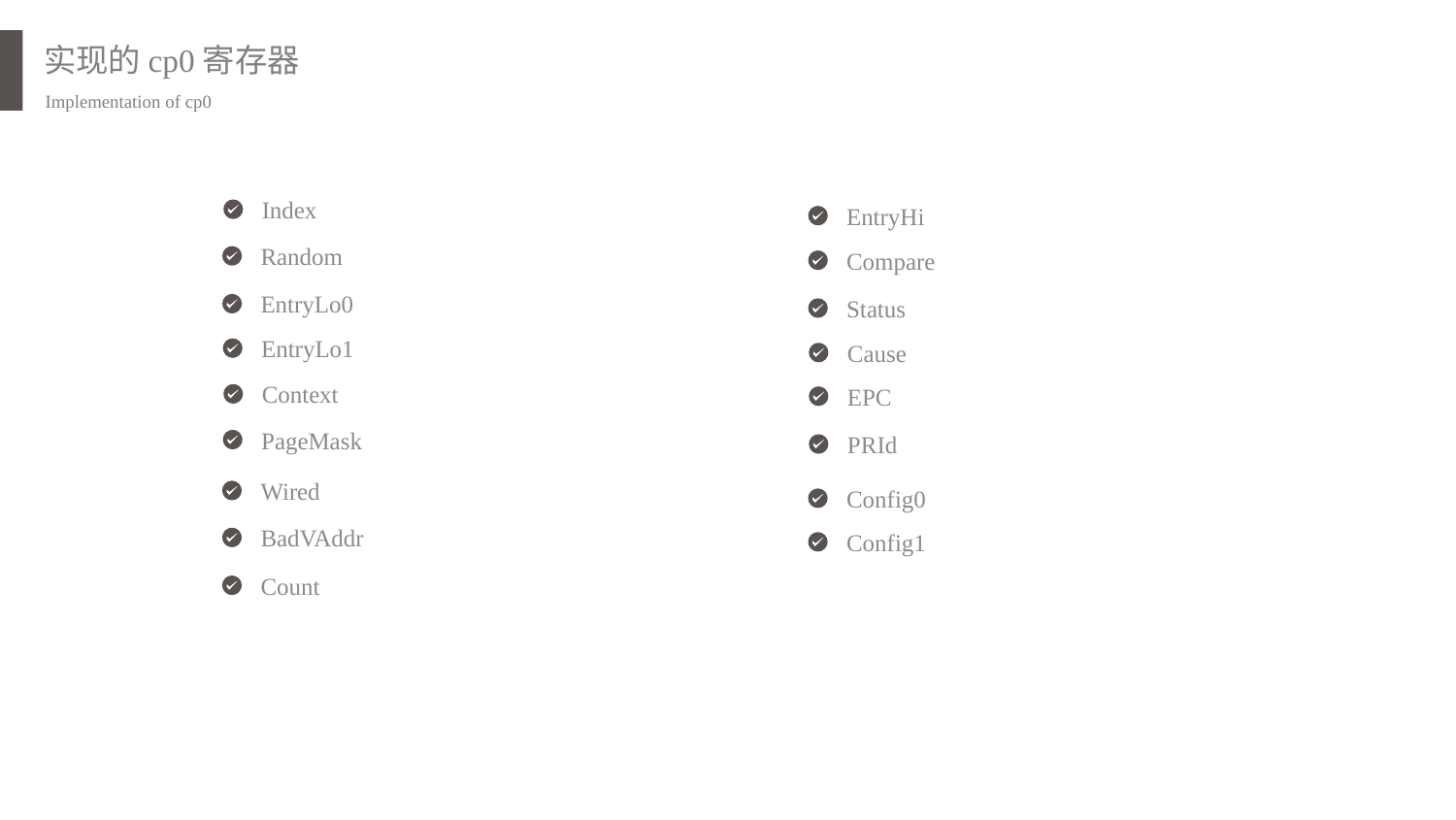

实现的cp0寄存器

Implementation of cp0
Index

EntryHi

Random

Compare

EntryLo0

Status

EntryLo1

Cause

Context

EPC

PageMask

PRId

Wired

Config0

BadVAddr

Config1

Count